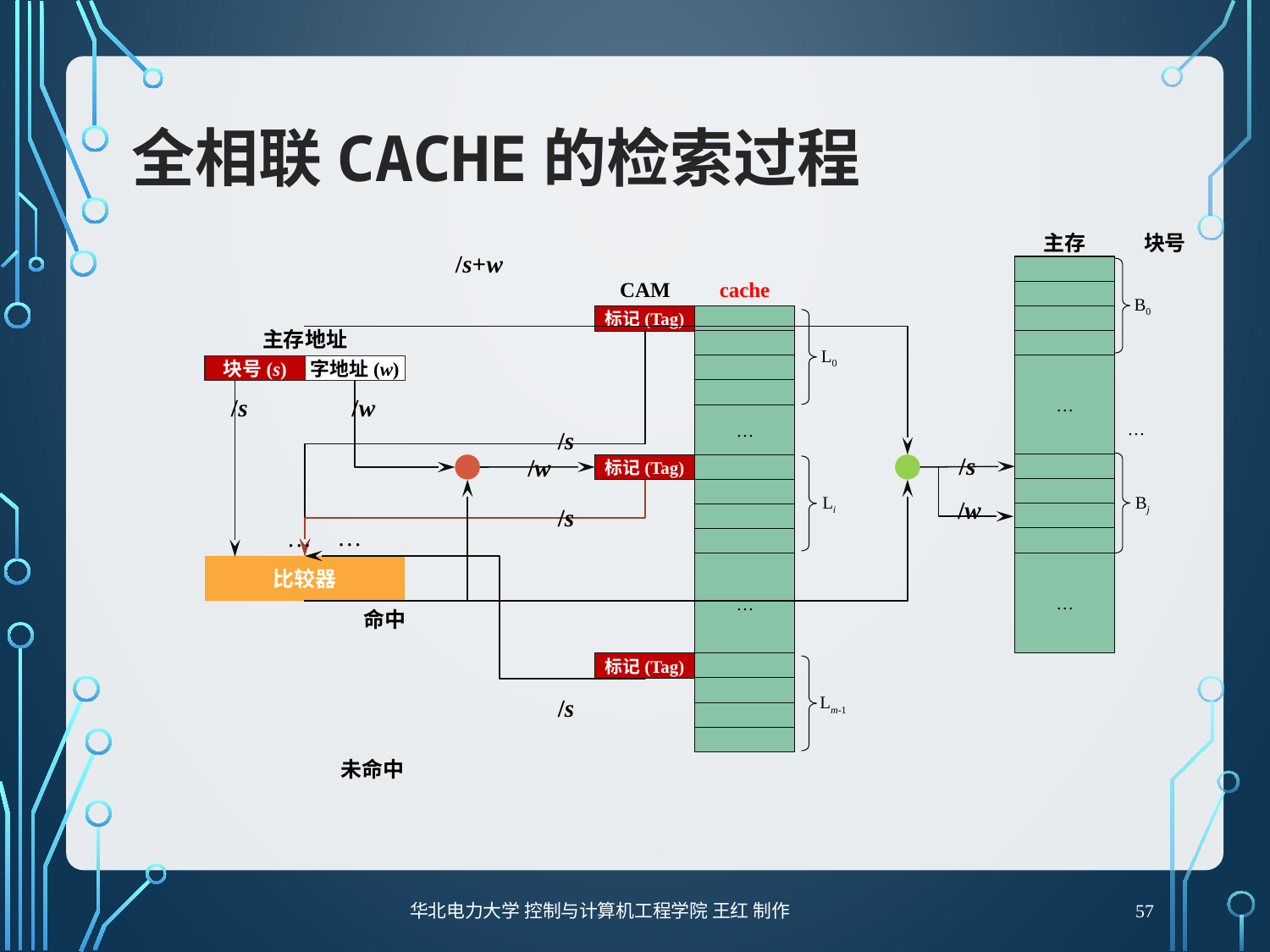

# 全相联cache的检索过程
主存
块号
/s+w

B0
CAM
cache
标记(Tag)

L0
主存地址
…
…
块号(s)
字地址(w)
/s
/w
…
/s
/s
/w

Bj

标记(Tag)

Li

/w
/s

…
…

…
…
比较器
命中
标记(Tag)

Lm-1
/s
未命中
华北电力大学 控制与计算机工程学院 王红 制作
57